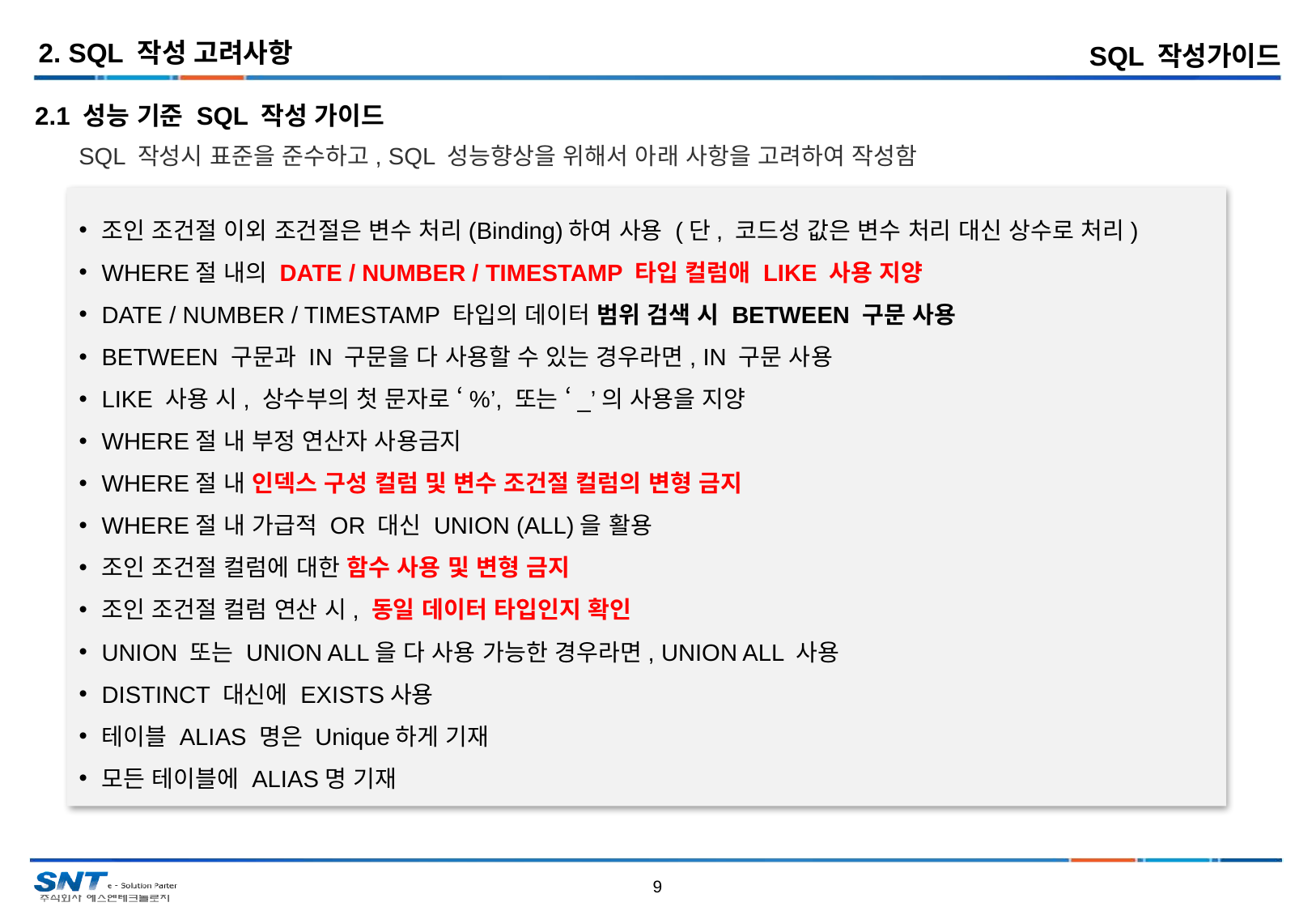

2. SQL 작성 고려사항
SQL 작성가이드
2.1 성능 기준 SQL 작성 가이드
SQL 작성시 표준을 준수하고, SQL 성능향상을 위해서 아래 사항을 고려하여 작성함
조인 조건절 이외 조건절은 변수 처리(Binding)하여 사용 (단, 코드성 값은 변수 처리 대신 상수로 처리)
WHERE절 내의 DATE / NUMBER / TIMESTAMP 타입 컬럼애 LIKE 사용 지양
DATE / NUMBER / TIMESTAMP 타입의 데이터 범위 검색 시 BETWEEN 구문 사용
BETWEEN 구문과 IN 구문을 다 사용할 수 있는 경우라면, IN 구문 사용
LIKE 사용 시, 상수부의 첫 문자로 ‘%’, 또는 ‘_’의 사용을 지양
WHERE절 내 부정 연산자 사용금지
WHERE절 내 인덱스 구성 컬럼 및 변수 조건절 컬럼의 변형 금지
WHERE절 내 가급적 OR 대신 UNION (ALL)을 활용
조인 조건절 컬럼에 대한 함수 사용 및 변형 금지
조인 조건절 컬럼 연산 시, 동일 데이터 타입인지 확인
UNION 또는 UNION ALL을 다 사용 가능한 경우라면, UNION ALL 사용
DISTINCT 대신에 EXISTS사용
테이블 ALIAS 명은 Unique하게 기재
모든 테이블에 ALIAS명 기재